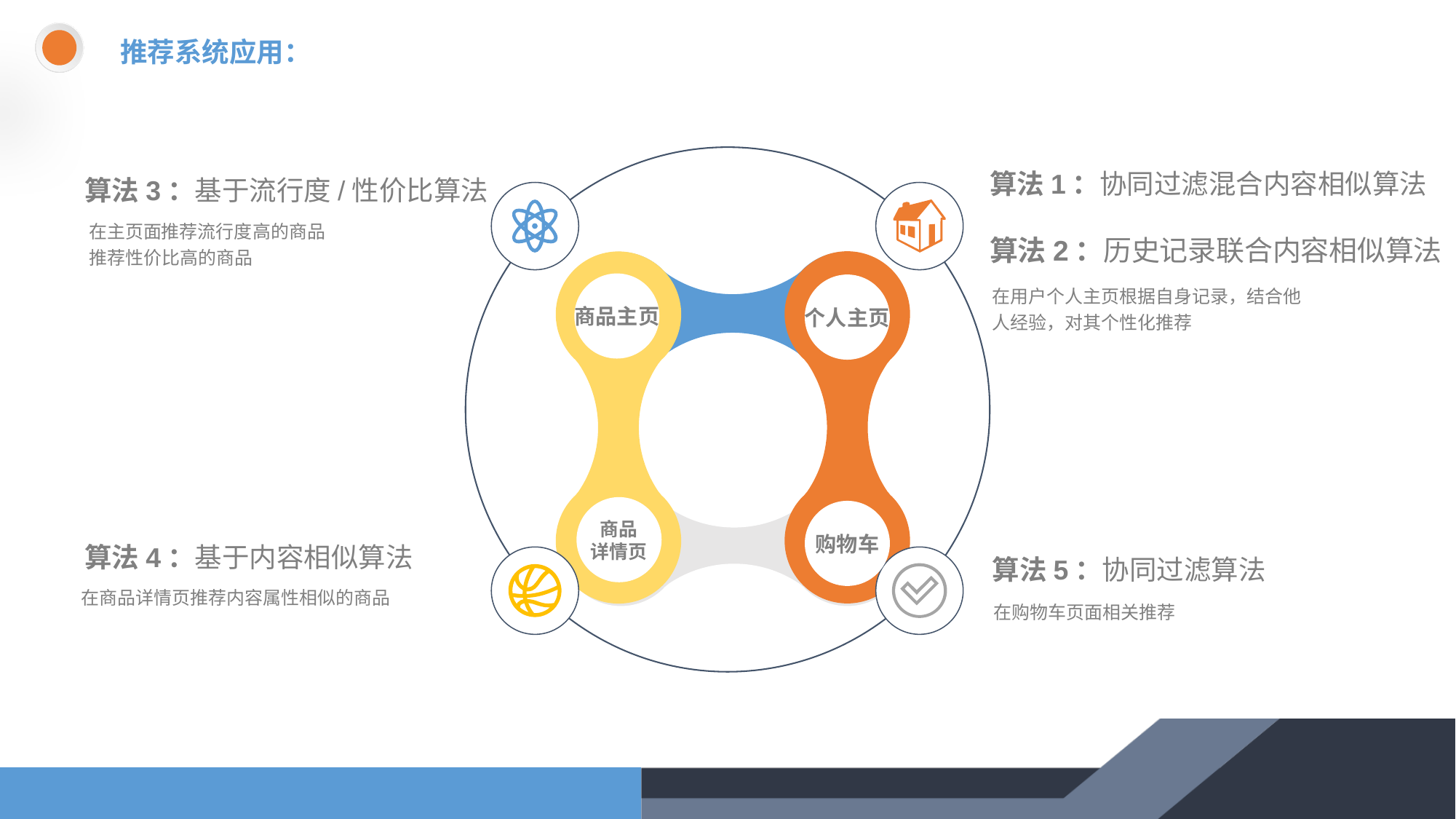

推荐系统应用：

商品主页
个人主页

商品
详情页

购物车
算法1：协同过滤混合内容相似算法

算法3：基于流行度/性价比算法
算法4：基于内容相似算法
在主页面推荐流行度高的商品
推荐性价比高的商品
算法2：历史记录联合内容相似算法
在用户个人主页根据自身记录，结合他人经验，对其个性化推荐
算法5：协同过滤算法
在商品详情页推荐内容属性相似的商品
在购物车页面相关推荐